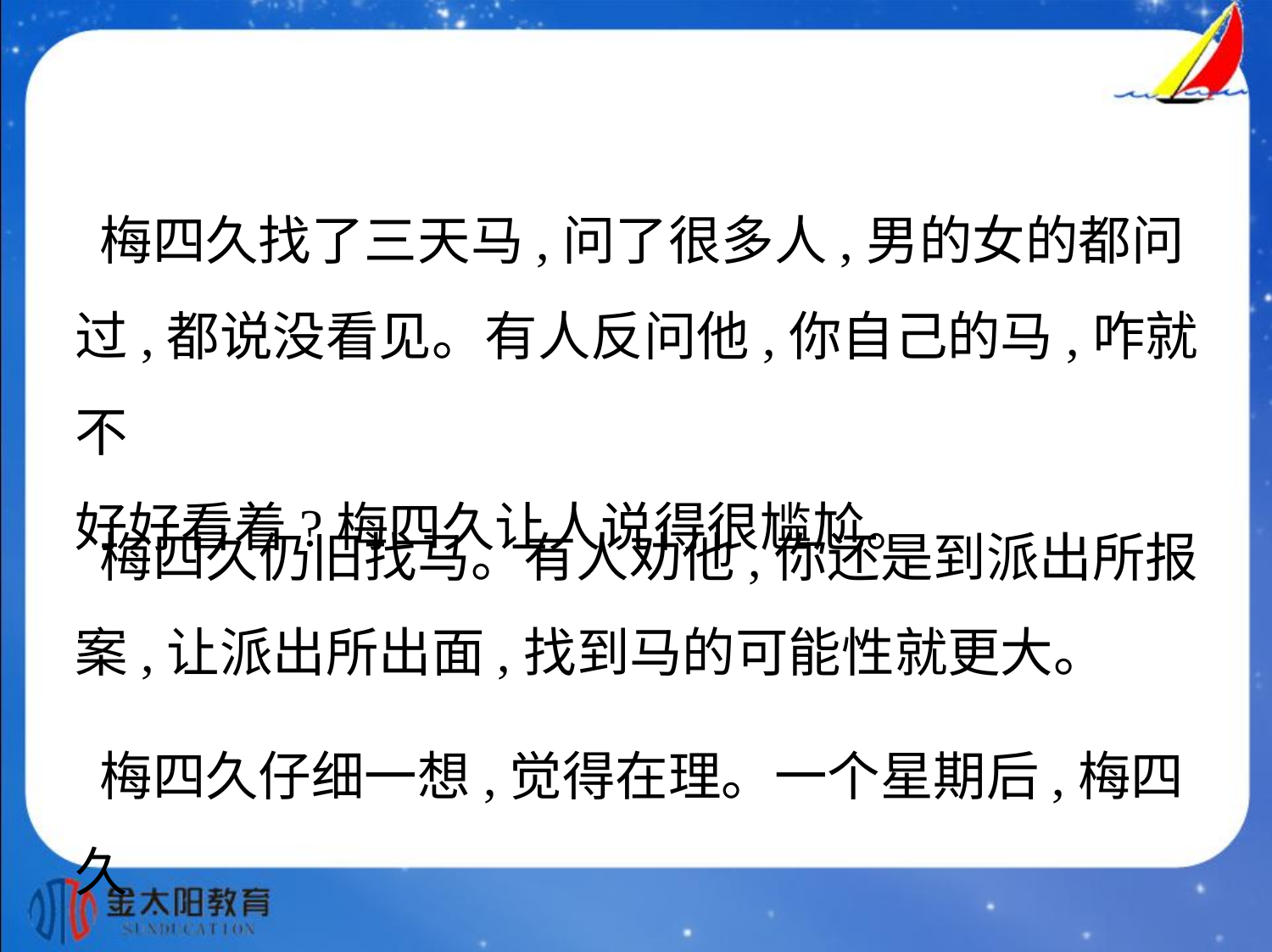

梅四久找了三天马,问了很多人,男的女的都问
过,都说没看见。有人反问他,你自己的马,咋就不
好好看着?梅四久让人说得很尴尬。
 梅四久仍旧找马。有人劝他,你还是到派出所报
案,让派出所出面,找到马的可能性就更大。
 梅四久仔细一想,觉得在理。一个星期后,梅四久